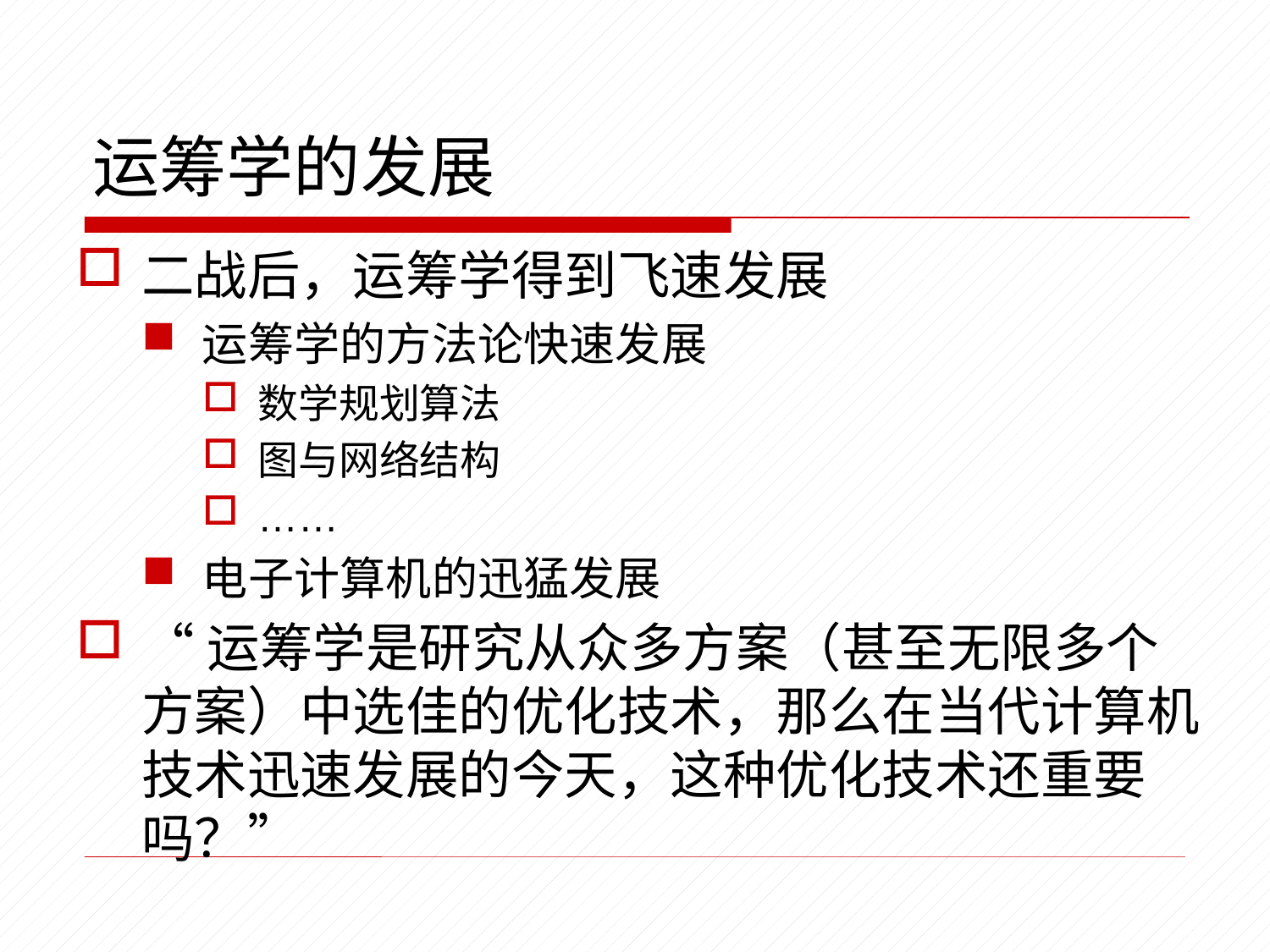

# 运筹学的发展
二战后，运筹学得到飞速发展
运筹学的方法论快速发展
数学规划算法
图与网络结构
……
电子计算机的迅猛发展
“运筹学是研究从众多方案（甚至无限多个方案）中选佳的优化技术，那么在当代计算机技术迅速发展的今天，这种优化技术还重要吗？”